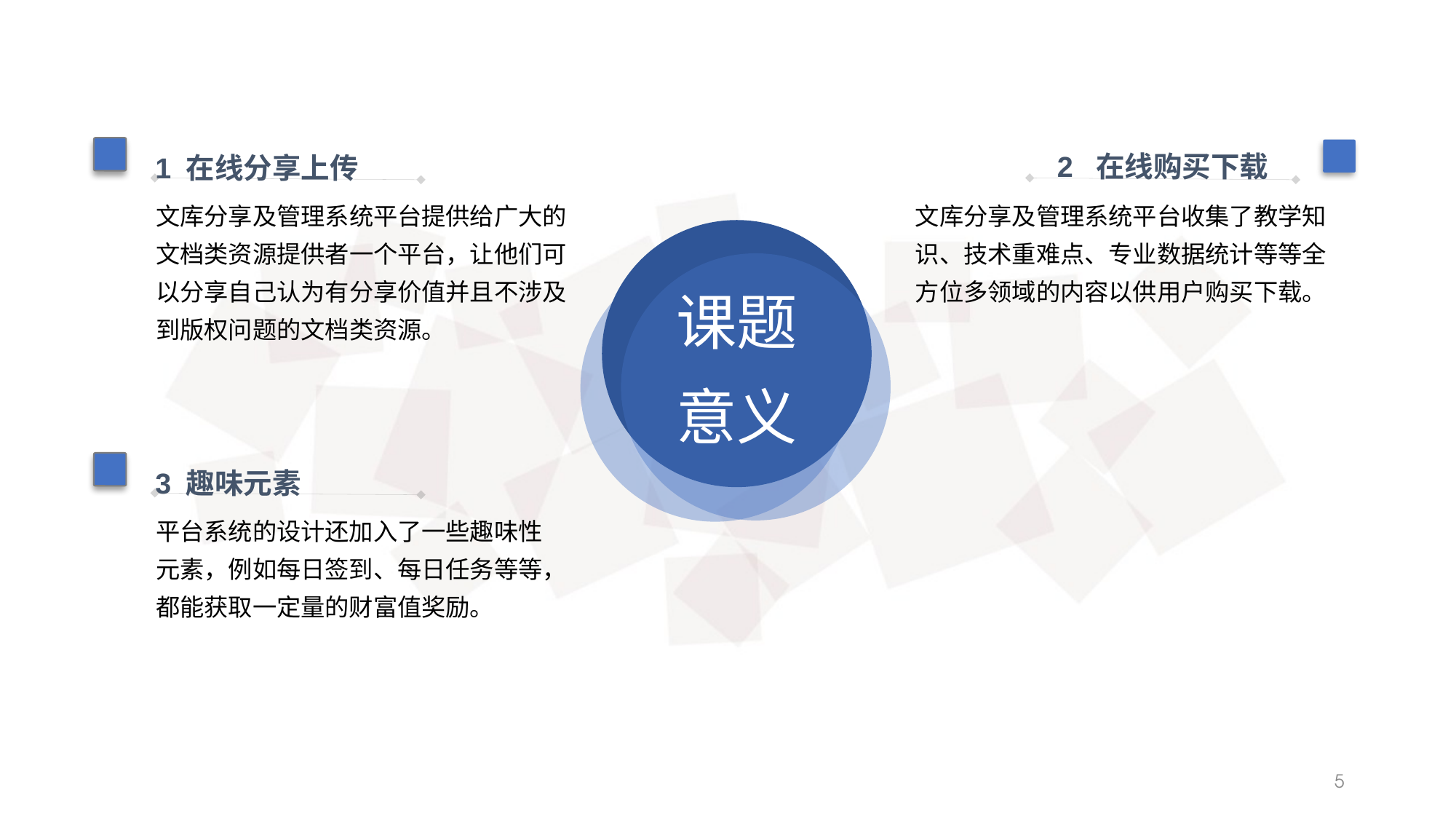

2  在线购买下载
1 在线分享上传

文库分享及管理系统平台提供给广大的文档类资源提供者一个平台，让他们可以分享自己认为有分享价值并且不涉及到版权问题的文档类资源。
文库分享及管理系统平台收集了教学知识、技术重难点、专业数据统计等等全方位多领域的内容以供用户购买下载。

课题意义
3 趣味元素

平台系统的设计还加入了一些趣味性元素，例如每日签到、每日任务等等，都能获取一定量的财富值奖励。
5